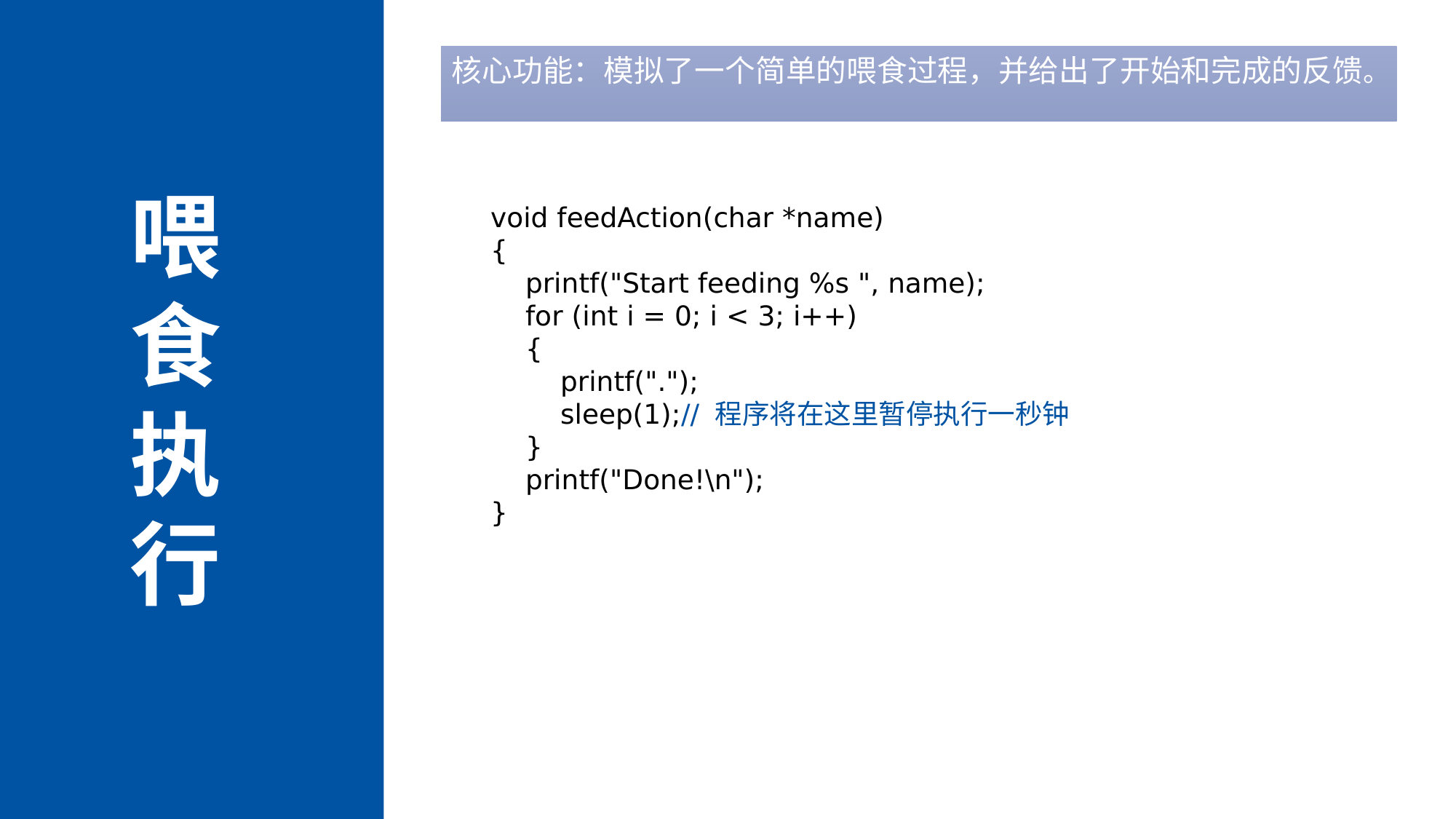

核心功能：模拟了一个简单的喂食过程，并给出了开始和完成的反馈。
喂食执行
void feedAction(char *name)
{
    printf("Start feeding %s ", name);
    for (int i = 0; i < 3; i++)
    {
        printf(".");
        sleep(1);// 程序将在这里暂停执行一秒钟
    }
    printf("Done!\n");
}